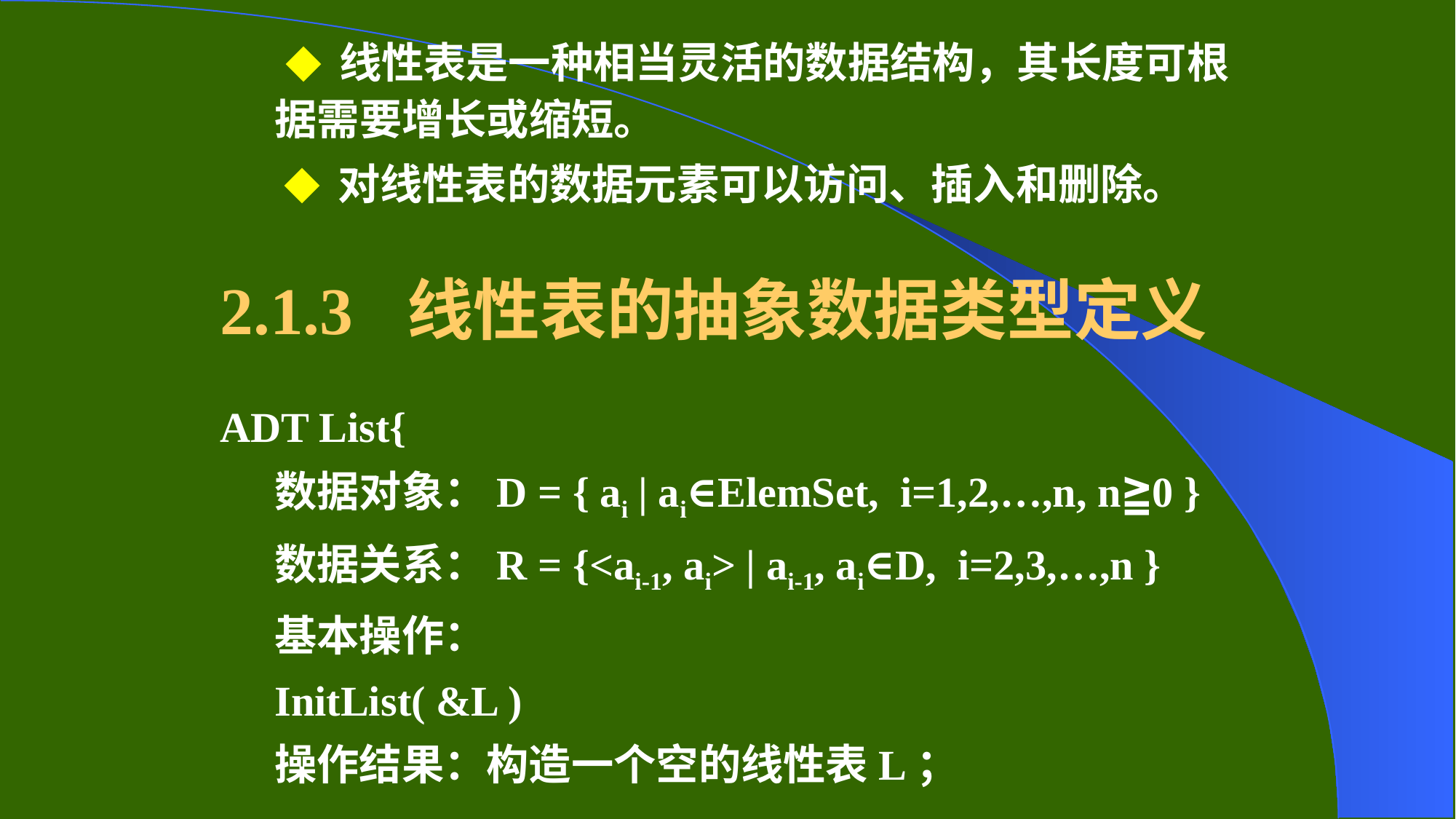

◆ 线性表是一种相当灵活的数据结构，其长度可根据需要增长或缩短。
 ◆ 对线性表的数据元素可以访问、插入和删除。
# 2.1.3  线性表的抽象数据类型定义
ADT List{
数据对象：D = { ai | ai∈ElemSet,  i=1,2,…,n, n≧0 }
数据关系：R = {<ai-1, ai> | ai-1, ai∈D,  i=2,3,…,n }
基本操作：
InitList( &L )
操作结果：构造一个空的线性表L；